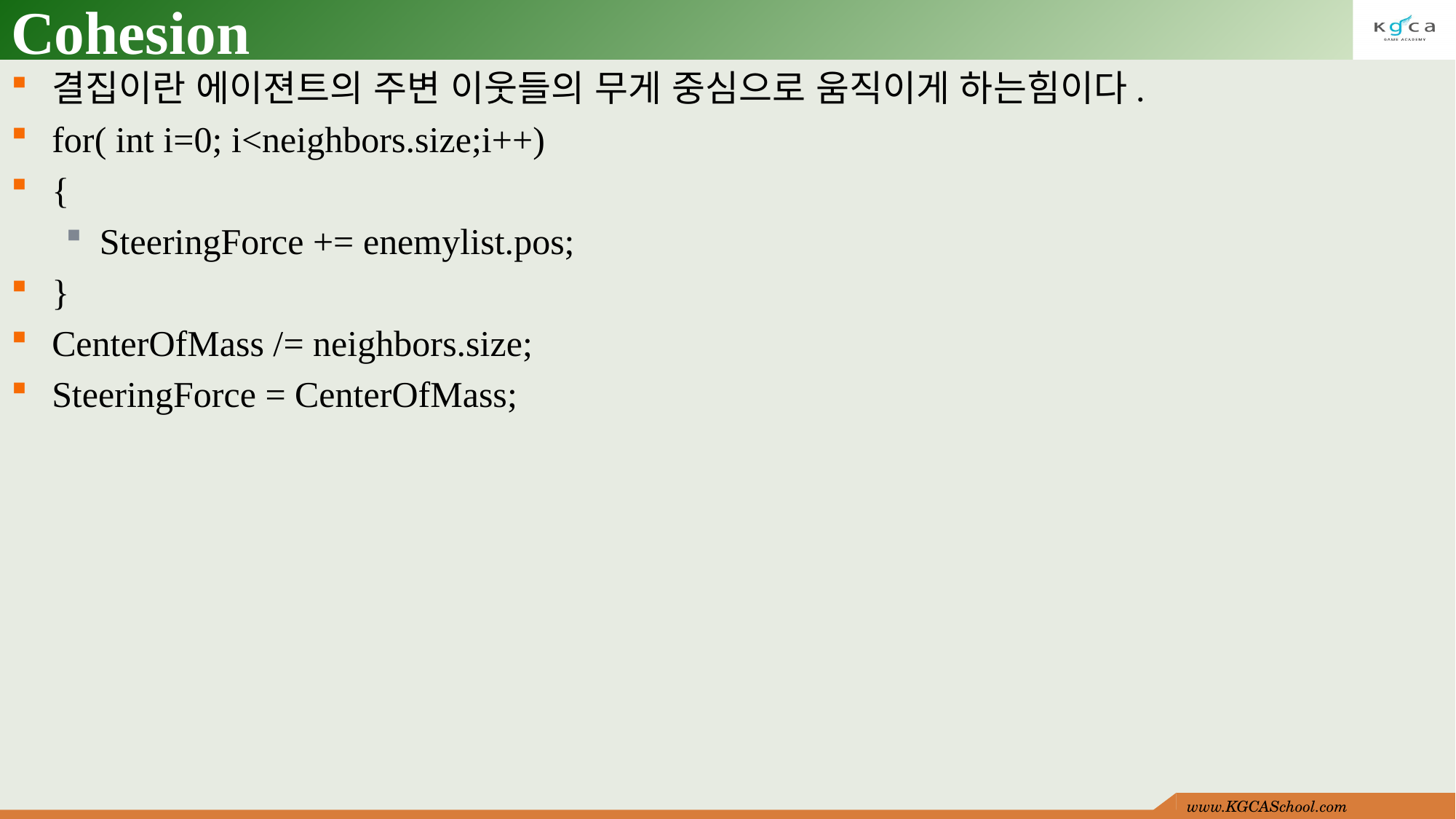

# Cohesion
결집이란 에이젼트의 주변 이웃들의 무게 중심으로 움직이게 하는힘이다.
for( int i=0; i<neighbors.size;i++)
{
SteeringForce += enemylist.pos;
}
CenterOfMass /= neighbors.size;
SteeringForce = CenterOfMass;